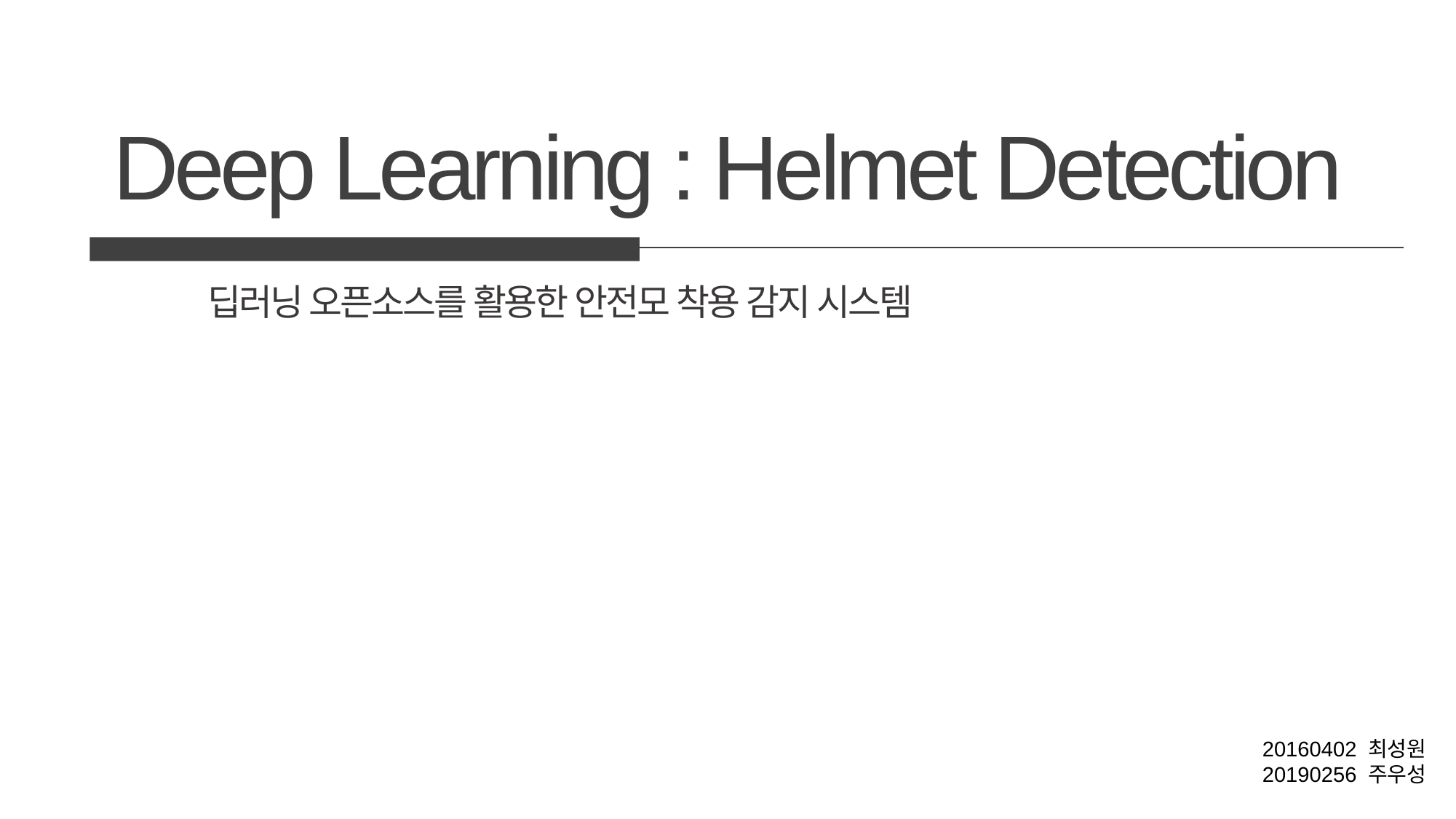

Deep Learning : Helmet Detection

딥러닝 오픈소스를 활용한 안전모 착용 감지 시스템
20160402 최성원
20190256 주우성